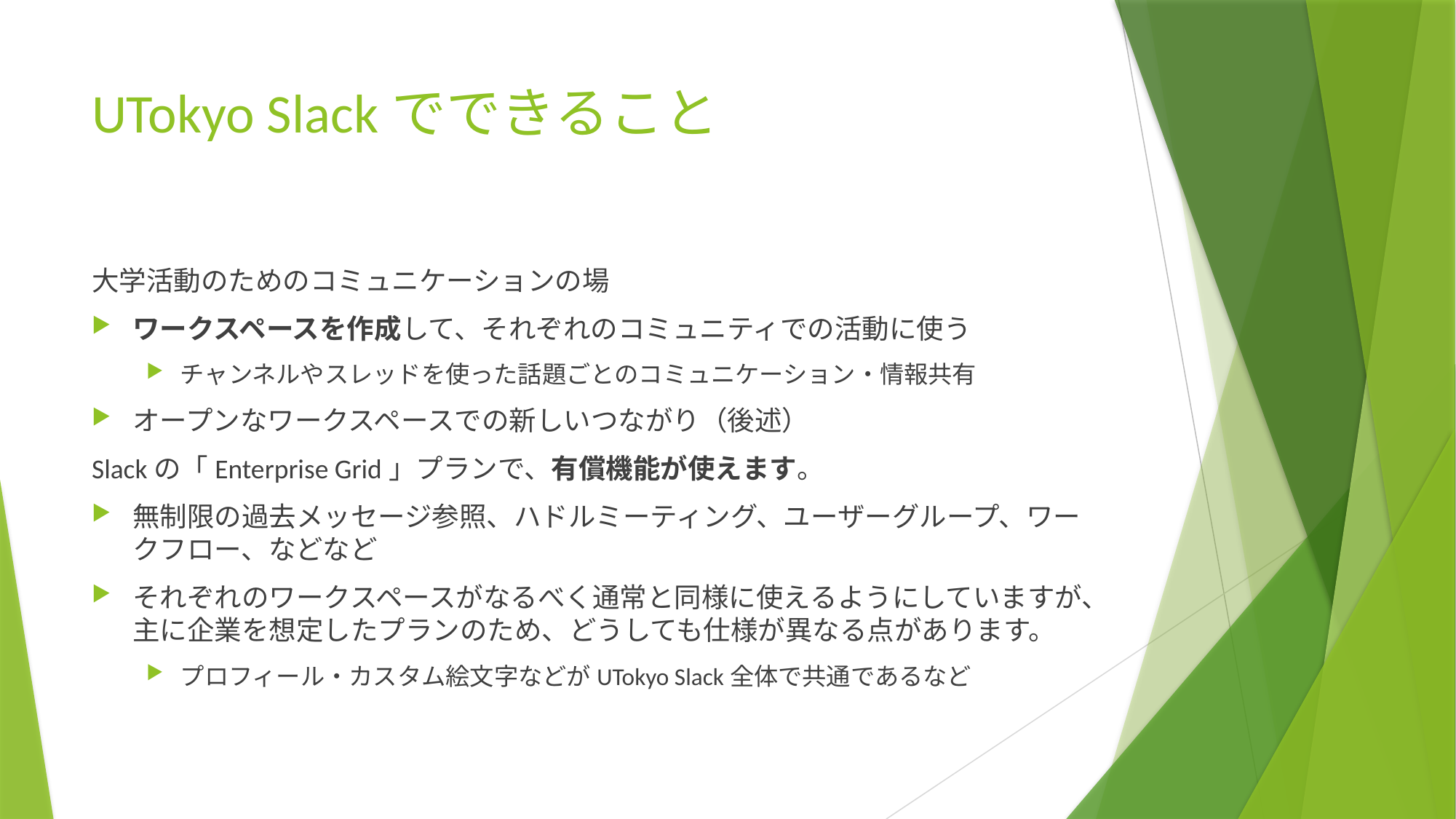

# UTokyo Slackでできること
大学活動のためのコミュニケーションの場
ワークスペースを作成して、それぞれのコミュニティでの活動に使う
チャンネルやスレッドを使った話題ごとのコミュニケーション・情報共有
オープンなワークスペースでの新しいつながり（後述）
Slackの「Enterprise Grid」プランで、有償機能が使えます。
無制限の過去メッセージ参照、ハドルミーティング、ユーザーグループ、ワークフロー、などなど
それぞれのワークスペースがなるべく通常と同様に使えるようにしていますが、主に企業を想定したプランのため、どうしても仕様が異なる点があります。
プロフィール・カスタム絵文字などがUTokyo Slack全体で共通であるなど